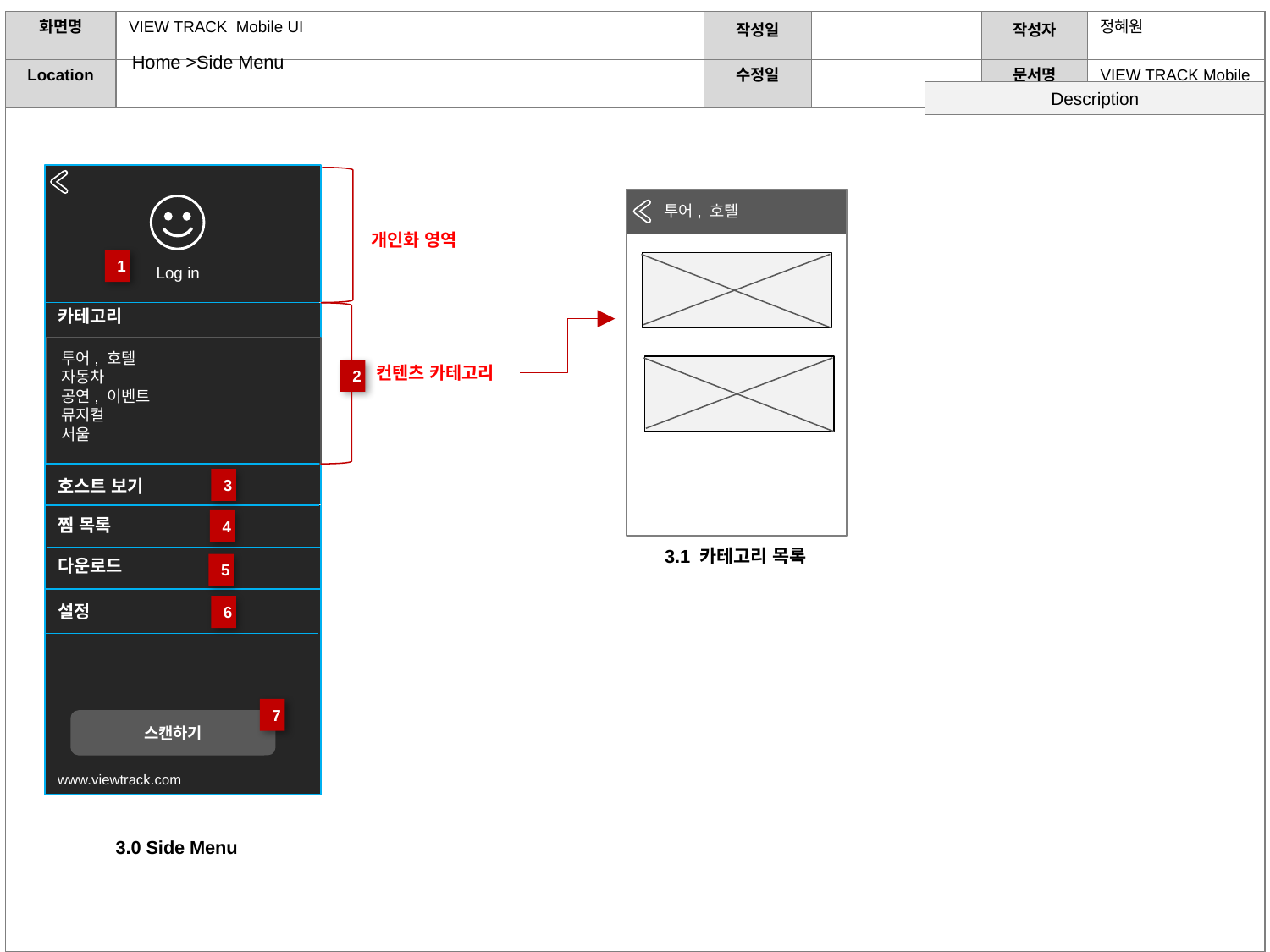

Home >Side Menu

투어, 호텔

개인화 영역
1

Log in
카테고리

투어, 호텔
자동차
공연, 이벤트
뮤지컬
서울
컨텐츠 카테고리

2
3
호스트 보기
찜 목록
4
3.1 카테고리 목록
다운로드
5
설정
6
7
스캔하기
www.viewtrack.com
3.0 Side Menu